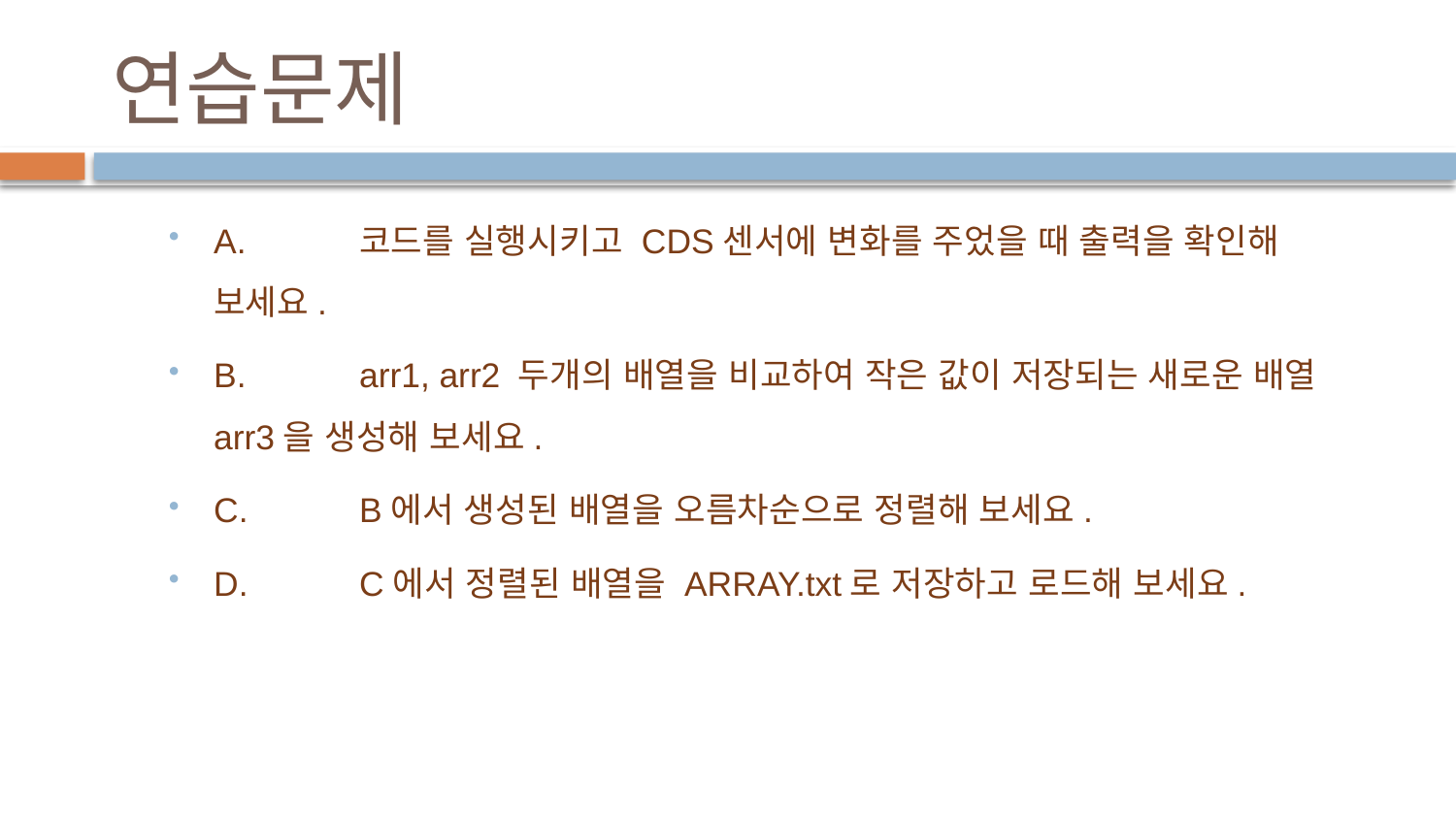

# 연습문제
A.	코드를 실행시키고 CDS센서에 변화를 주었을 때 출력을 확인해 보세요.
B.	arr1, arr2 두개의 배열을 비교하여 작은 값이 저장되는 새로운 배열 arr3을 생성해 보세요.
C.	B에서 생성된 배열을 오름차순으로 정렬해 보세요.
D.	C에서 정렬된 배열을 ARRAY.txt로 저장하고 로드해 보세요.